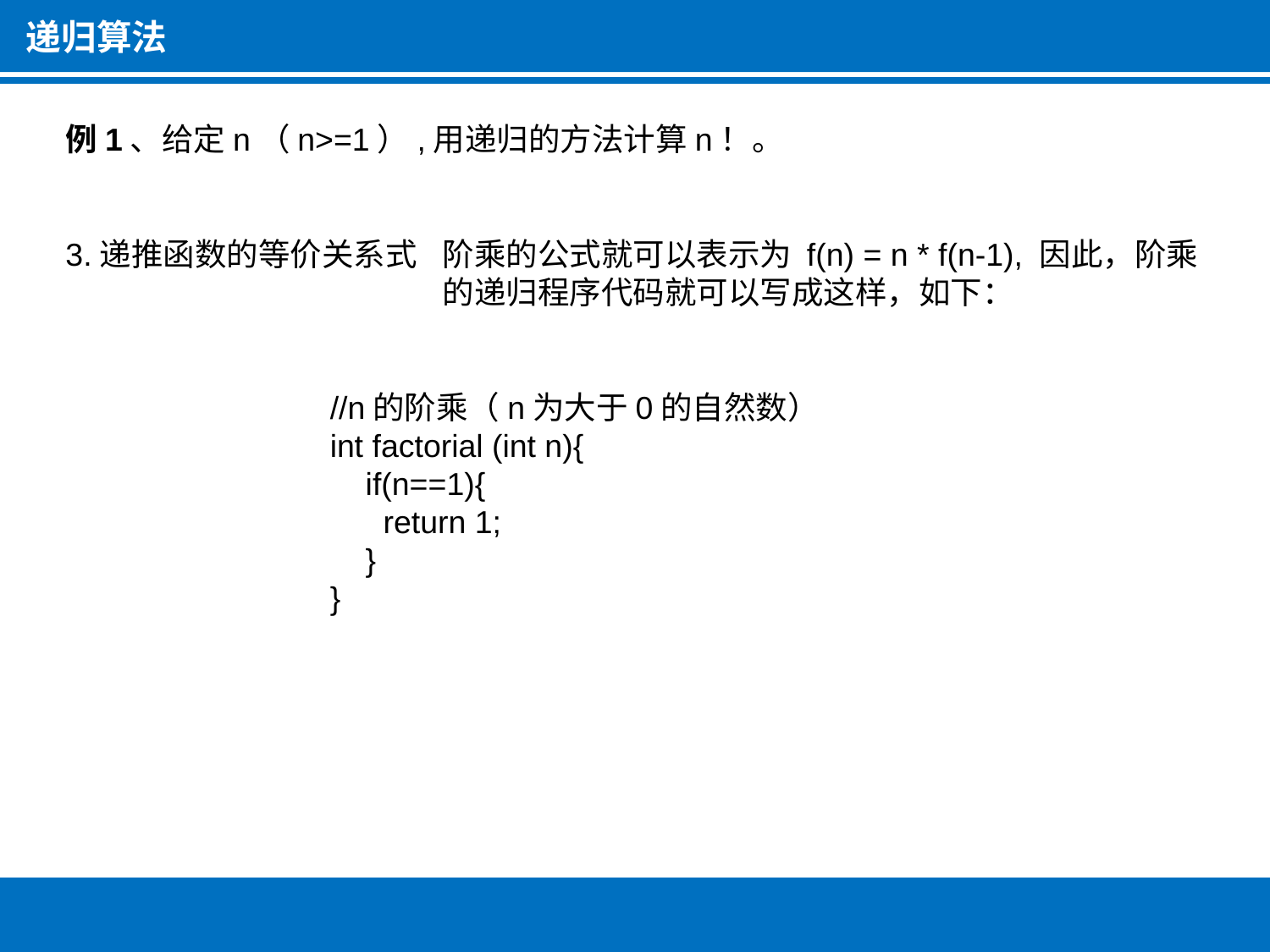

递归算法

例1、给定n（n>=1）,用递归的方法计算n！。
3.递推函数的等价关系式
阶乘的公式就可以表示为 f(n) = n * f(n-1), 因此，阶乘的递归程序代码就可以写成这样，如下：
//n的阶乘（n为大于0的自然数）
int factorial (int n){
    if(n==1){
      return 1;
    }
}